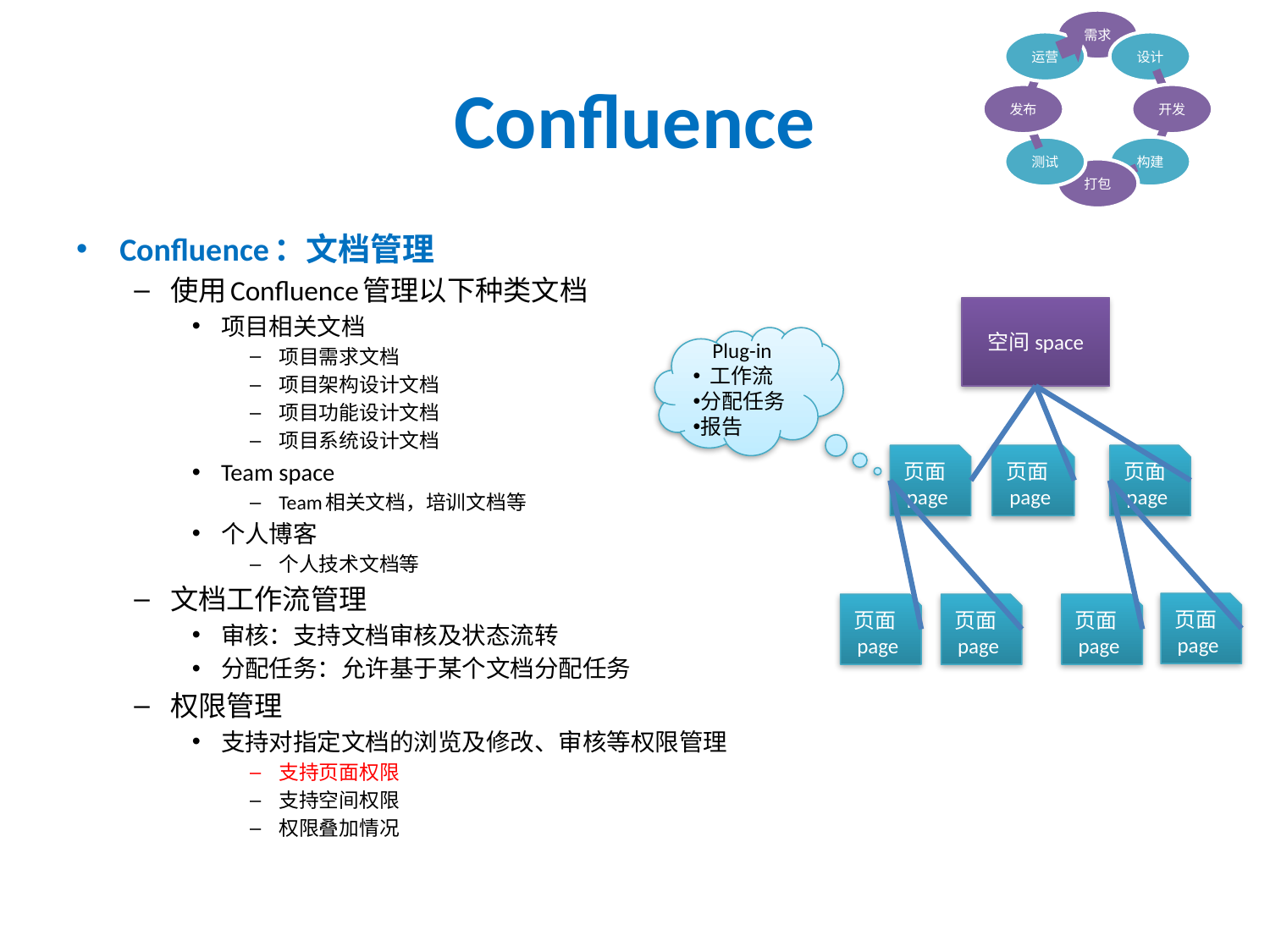

需求
设计
开发
构建
运营
打包
测试
发布
# Confluence
Confluence：文档管理
使用Confluence管理以下种类文档
项目相关文档
项目需求文档
项目架构设计文档
项目功能设计文档
项目系统设计文档
Team space
Team相关文档，培训文档等
个人博客
个人技术文档等
文档工作流管理
审核：支持文档审核及状态流转
分配任务：允许基于某个文档分配任务
权限管理
支持对指定文档的浏览及修改、审核等权限管理
支持页面权限
支持空间权限
权限叠加情况
空间space
Plug-in
 工作流
分配任务
报告
页面page
页面page
页面page
页面page
页面page
页面page
页面page